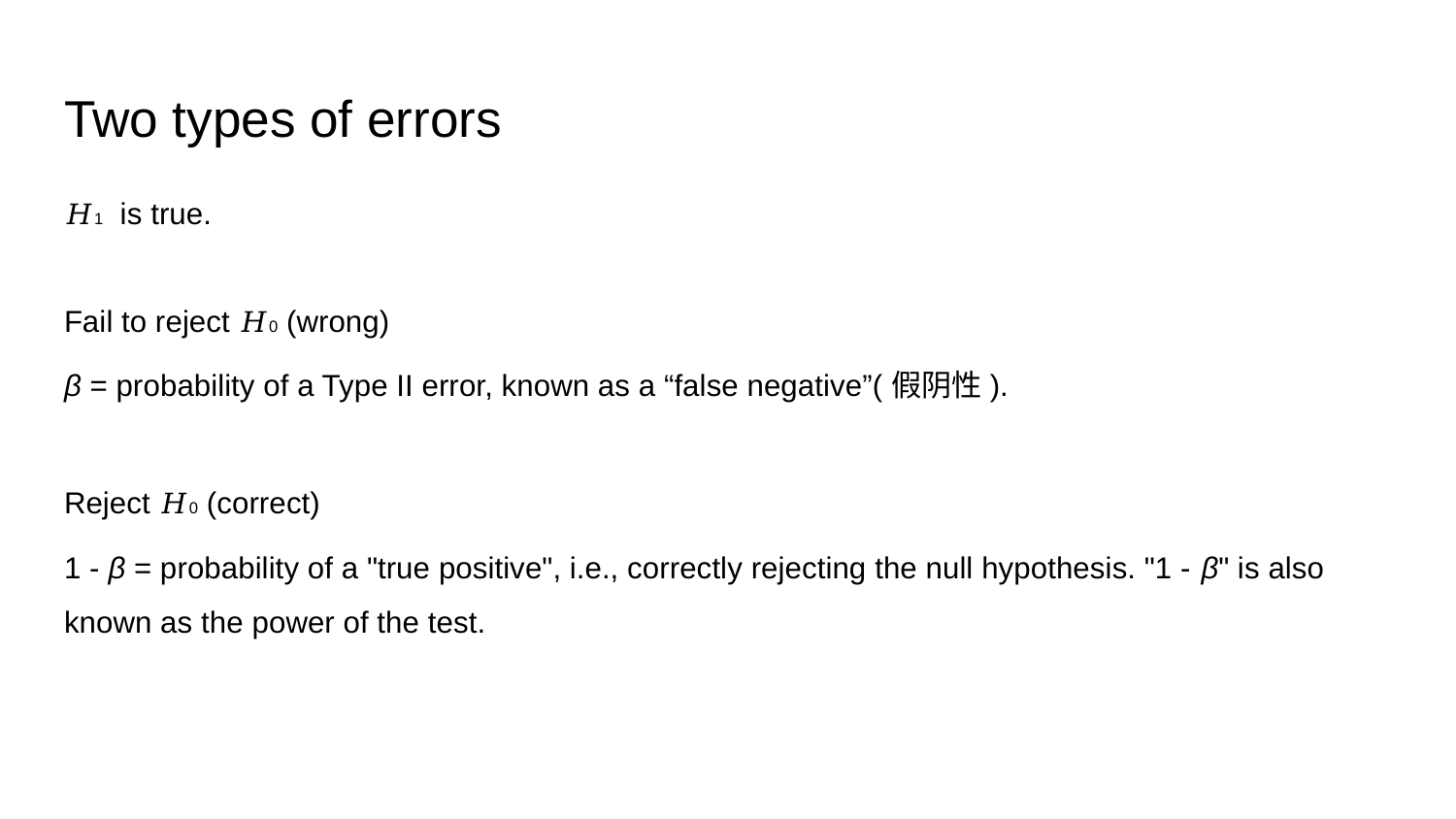

# Two types of errors
𝐻1  is true.

Fail to reject 𝐻0 (wrong)
β = probability of a Type II error, known as a “false negative”(假阴性).

Reject 𝐻0 (correct)
1 - β = probability of a "true positive", i.e., correctly rejecting the null hypothesis. "1 - β" is also known as the power of the test.